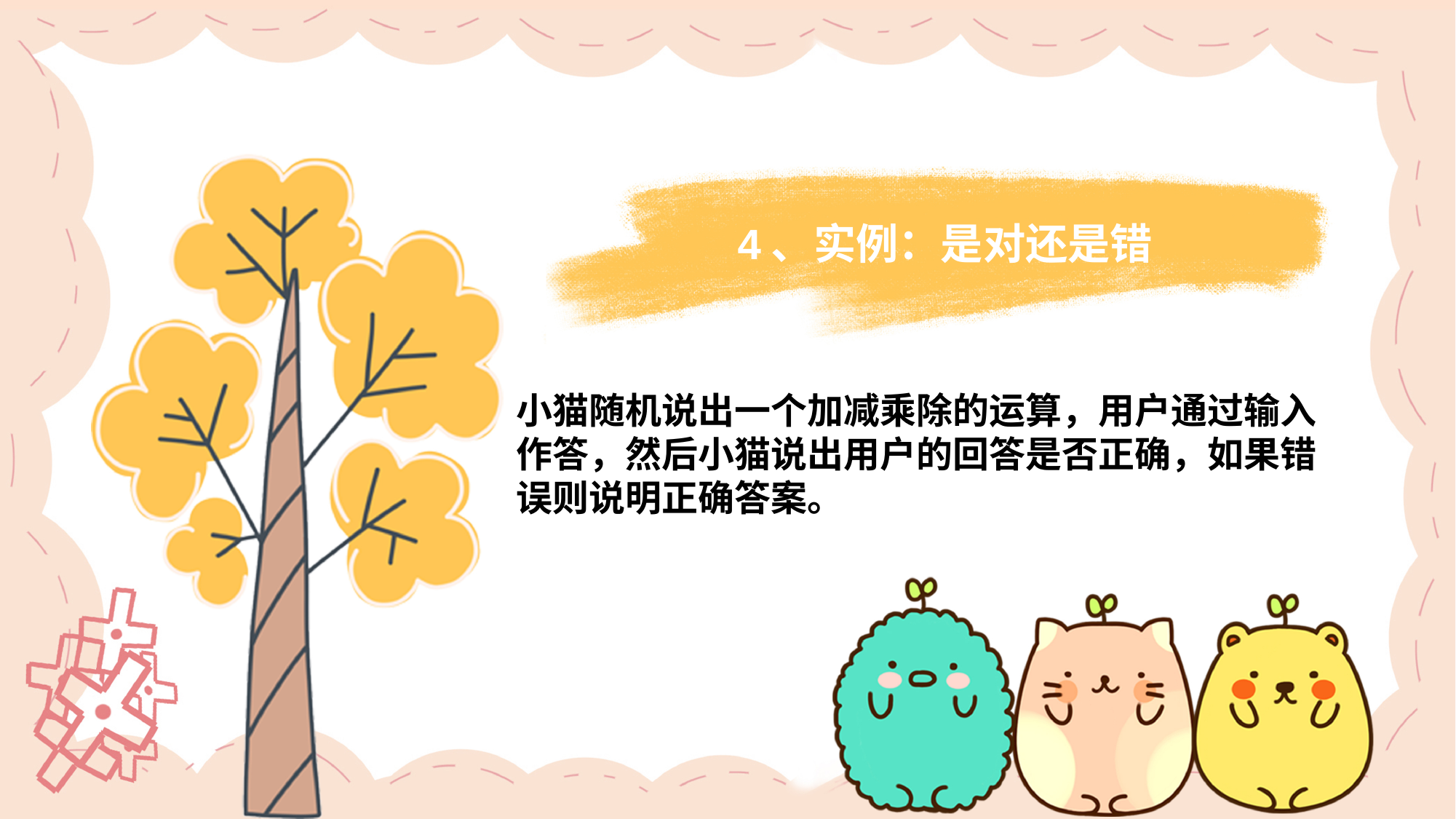

4、实例：是对还是错
小猫随机说出一个加减乘除的运算，用户通过输入作答，然后小猫说出用户的回答是否正确，如果错误则说明正确答案。